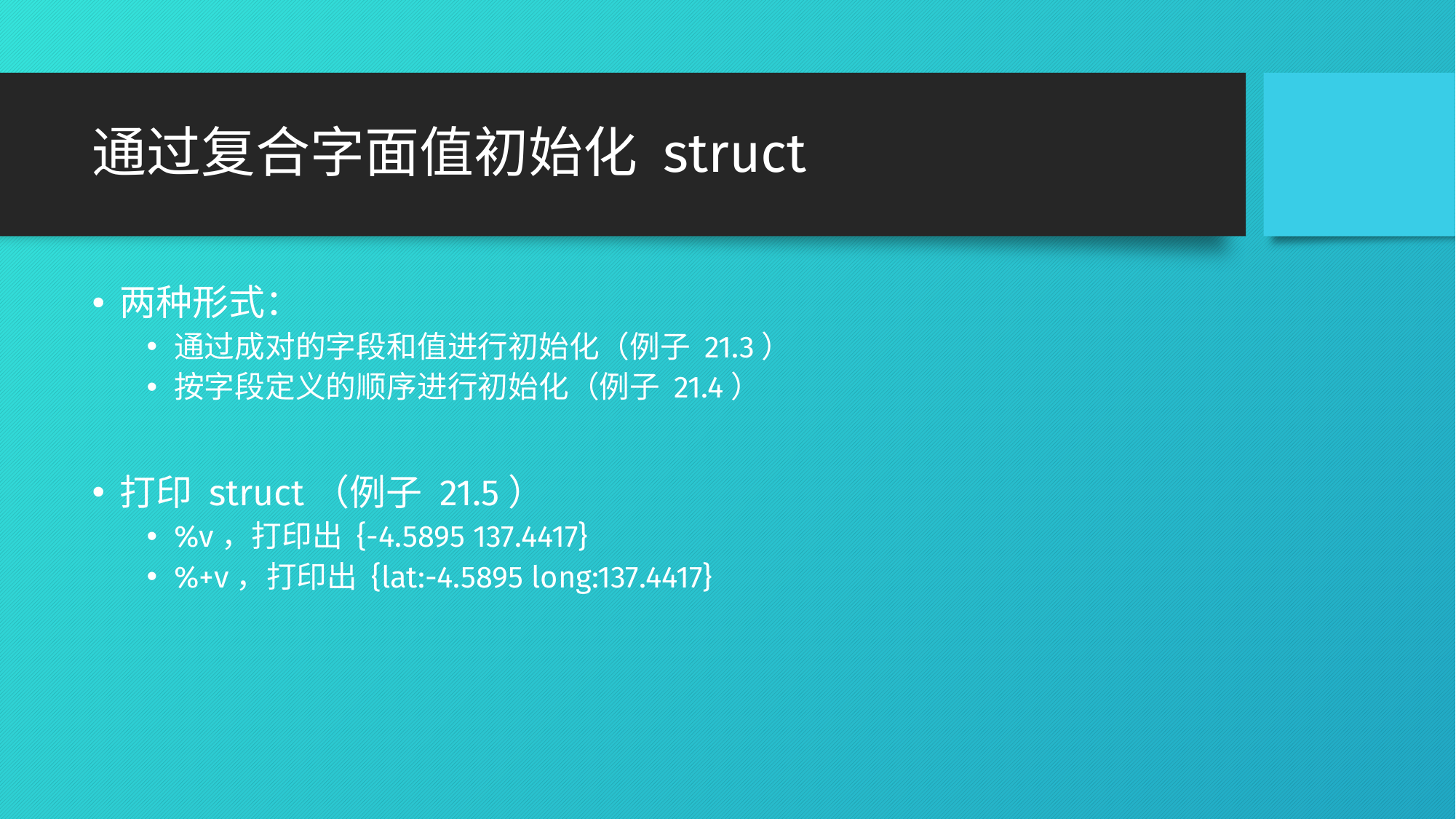

# 通过复合字面值初始化 struct
两种形式：
通过成对的字段和值进行初始化（例子 21.3）
按字段定义的顺序进行初始化（例子 21.4）

打印 struct（例子 21.5）
%v，打印出 {-4.5895 137.4417}
%+v，打印出 {lat:-4.5895 long:137.4417}